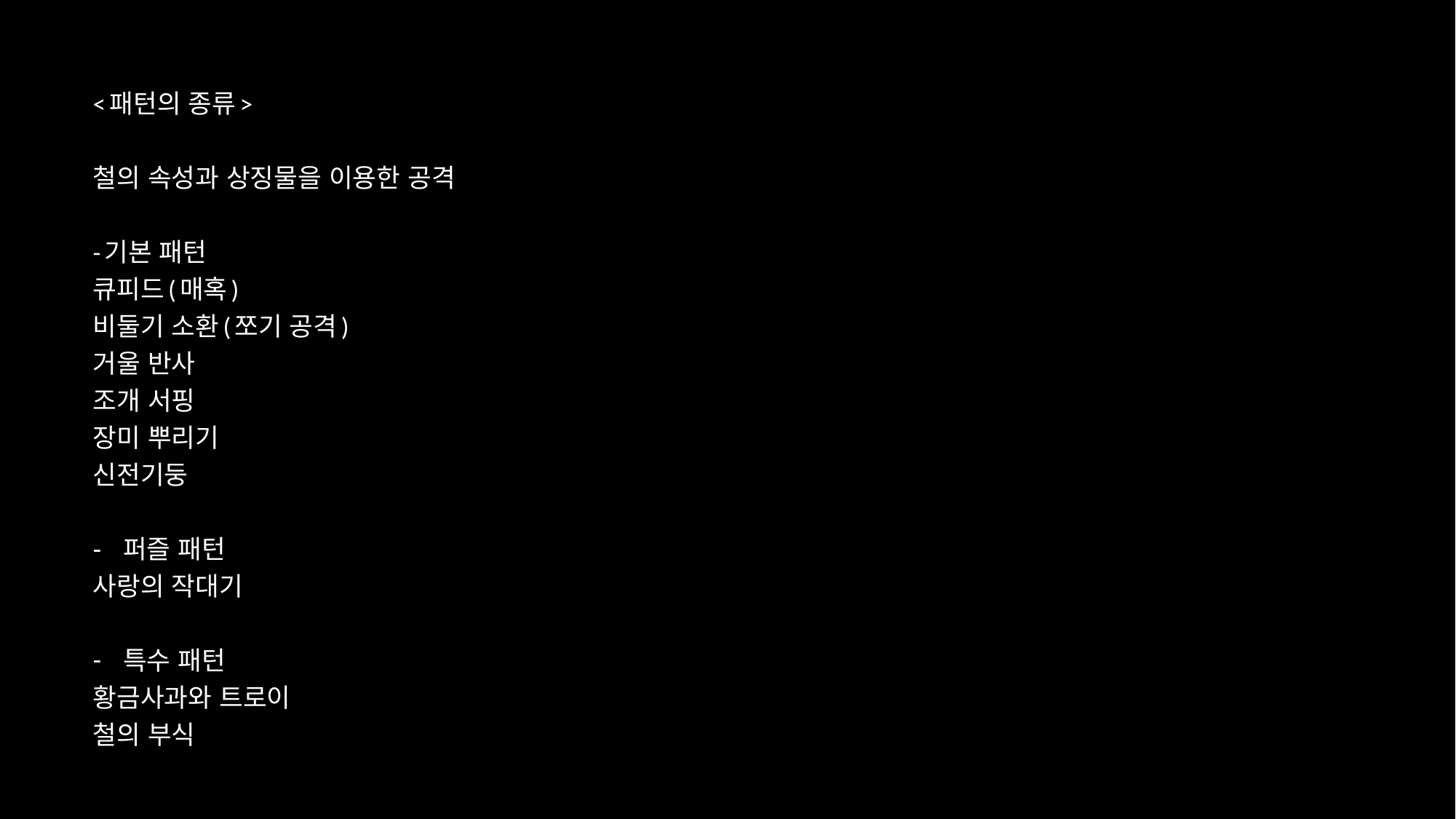

<패턴의 종류>

철의 속성과 상징물을 이용한 공격

-기본 패턴
큐피드(매혹)
비둘기 소환(쪼기 공격)
거울 반사
조개 서핑
장미 뿌리기
신전기둥

퍼즐 패턴
사랑의 작대기

특수 패턴
황금사과와 트로이
철의 부식